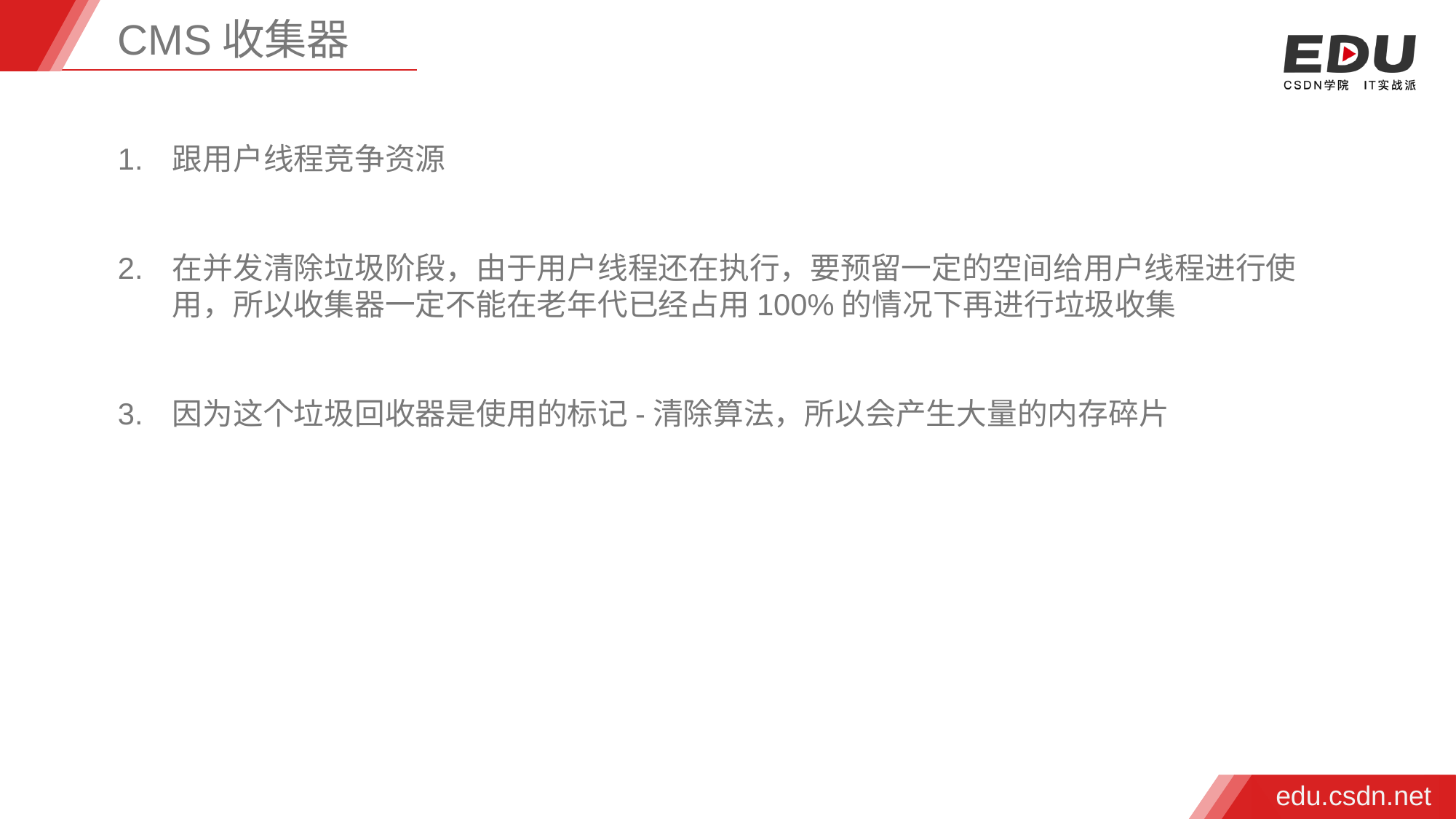

CMS收集器
跟用户线程竞争资源

在并发清除垃圾阶段，由于用户线程还在执行，要预留一定的空间给用户线程进行使用，所以收集器一定不能在老年代已经占用100%的情况下再进行垃圾收集

因为这个垃圾回收器是使用的标记-清除算法，所以会产生大量的内存碎片
edu.csdn.net